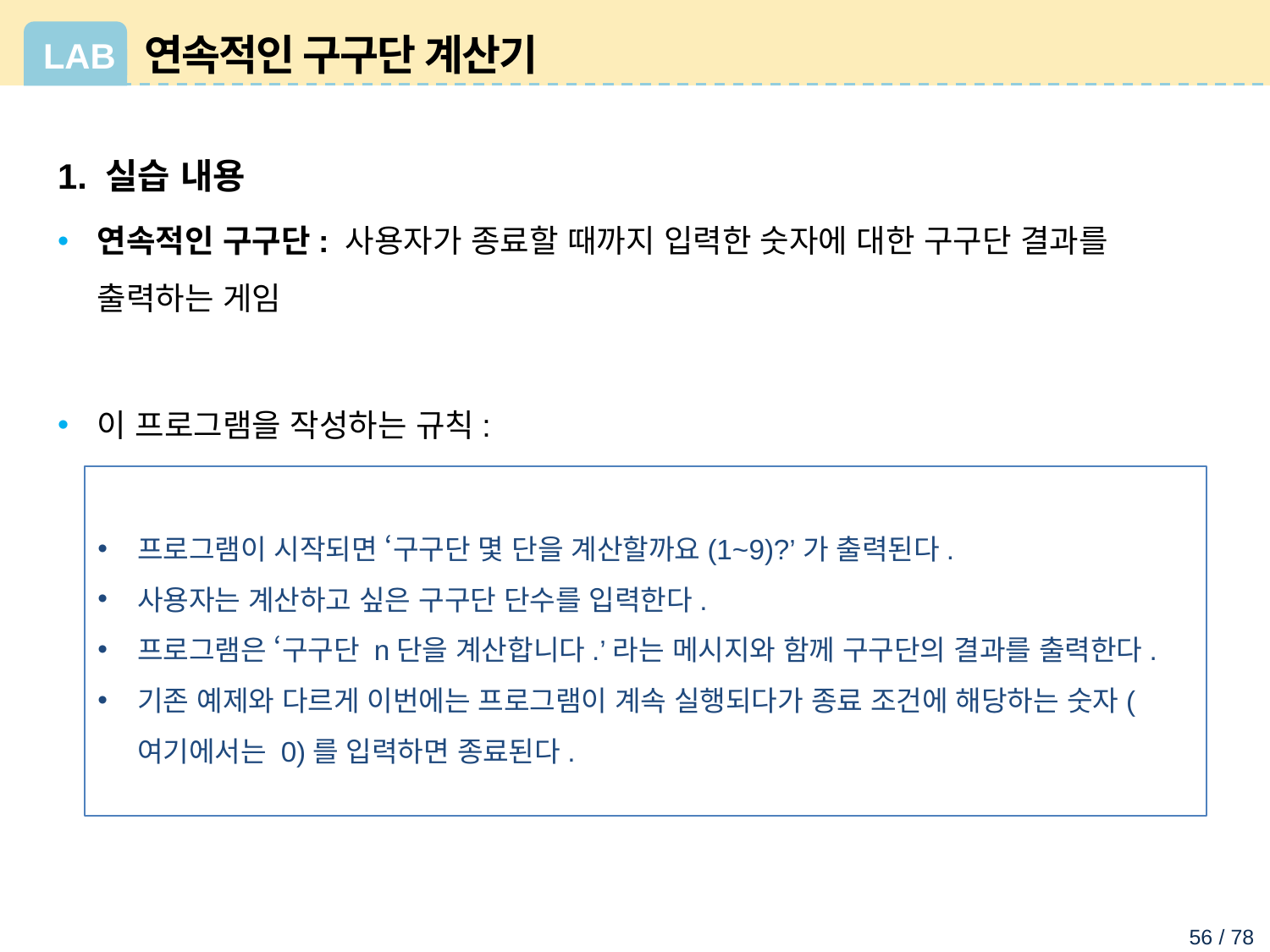

# 연속적인 구구단 계산기
1. 실습 내용
연속적인 구구단: 사용자가 종료할 때까지 입력한 숫자에 대한 구구단 결과를 출력하는 게임

이 프로그램을 작성하는 규칙:
프로그램이 시작되면 ‘구구단 몇 단을 계산할까요(1~9)?’가 출력된다.
사용자는 계산하고 싶은 구구단 단수를 입력한다.
프로그램은 ‘구구단 n단을 계산합니다.’라는 메시지와 함께 구구단의 결과를 출력한다.
기존 예제와 다르게 이번에는 프로그램이 계속 실행되다가 종료 조건에 해당하는 숫자(여기에서는 0)를 입력하면 종료된다.